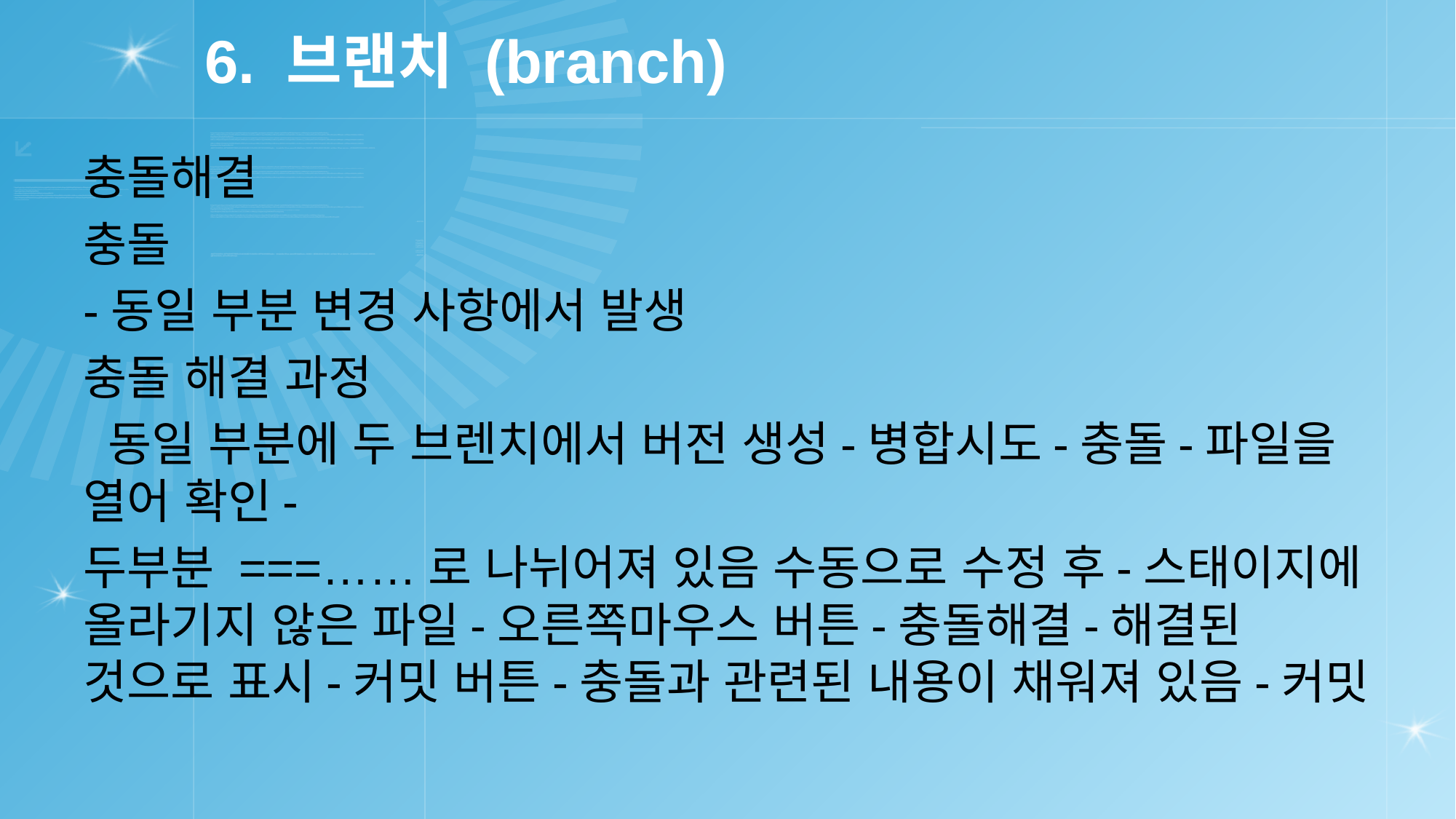

# 6. 브랜치 (branch)
충돌해결
충돌
-동일 부분 변경 사항에서 발생
충돌 해결 과정
 동일 부분에 두 브렌치에서 버전 생성-병합시도-충돌-파일을 열어 확인-
두부분 ===……로 나뉘어져 있음 수동으로 수정 후-스태이지에 올라기지 않은 파일-오른쪽마우스 버튼-충돌해결-해결된 것으로 표시-커밋 버튼-충돌과 관련된 내용이 채워져 있음-커밋